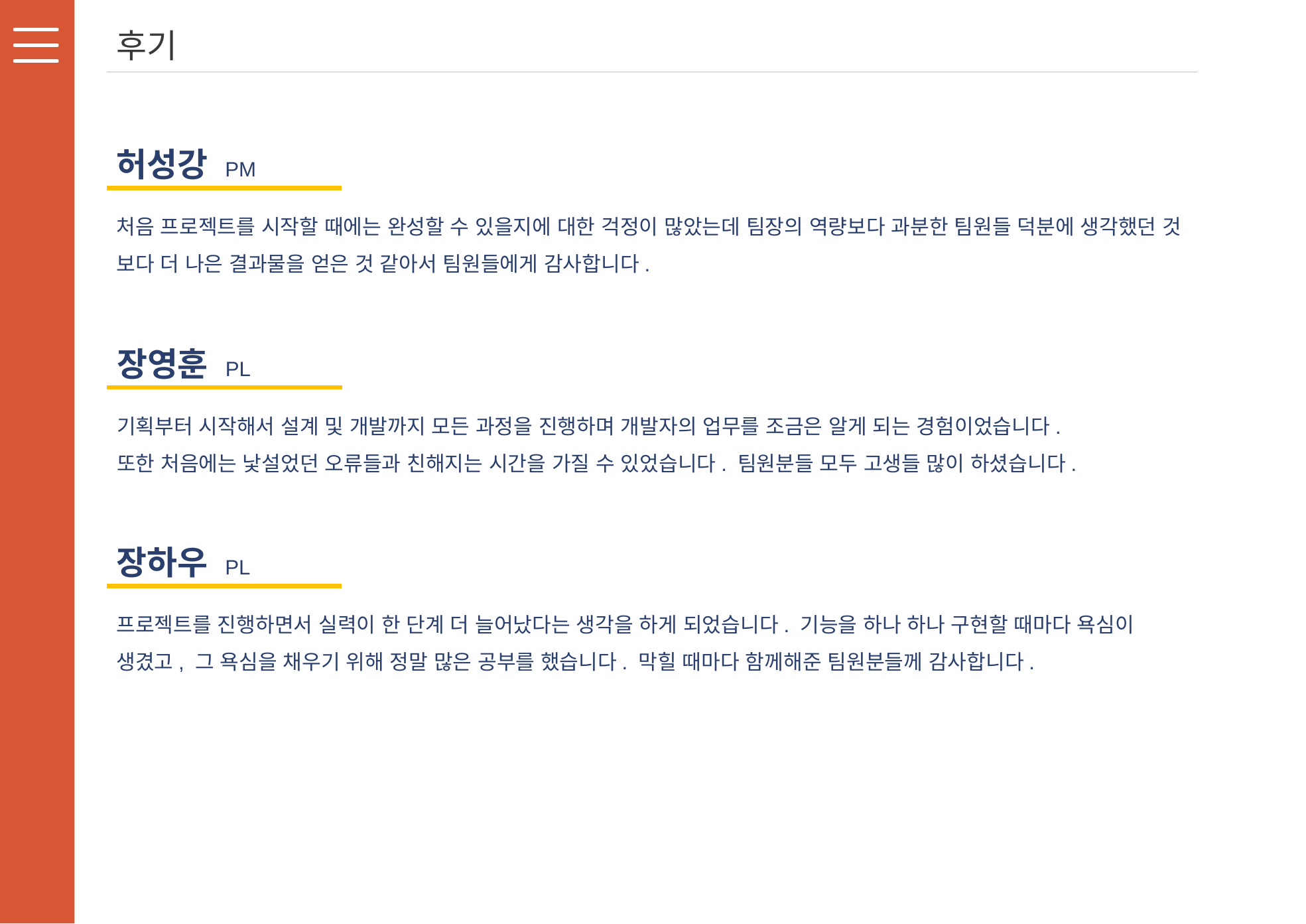

후기
허성강 PM
처음 프로젝트를 시작할 때에는 완성할 수 있을지에 대한 걱정이 많았는데 팀장의 역량보다 과분한 팀원들 덕분에 생각했던 것 보다 더 나은 결과물을 얻은 것 같아서 팀원들에게 감사합니다.
장영훈 PL
기획부터 시작해서 설계 및 개발까지 모든 과정을 진행하며 개발자의 업무를 조금은 알게 되는 경험이었습니다.
또한 처음에는 낯설었던 오류들과 친해지는 시간을 가질 수 있었습니다. 팀원분들 모두 고생들 많이 하셨습니다.
장하우 PL
프로젝트를 진행하면서 실력이 한 단계 더 늘어났다는 생각을 하게 되었습니다. 기능을 하나 하나 구현할 때마다 욕심이 생겼고, 그 욕심을 채우기 위해 정말 많은 공부를 했습니다. 막힐 때마다 함께해준 팀원분들께 감사합니다.